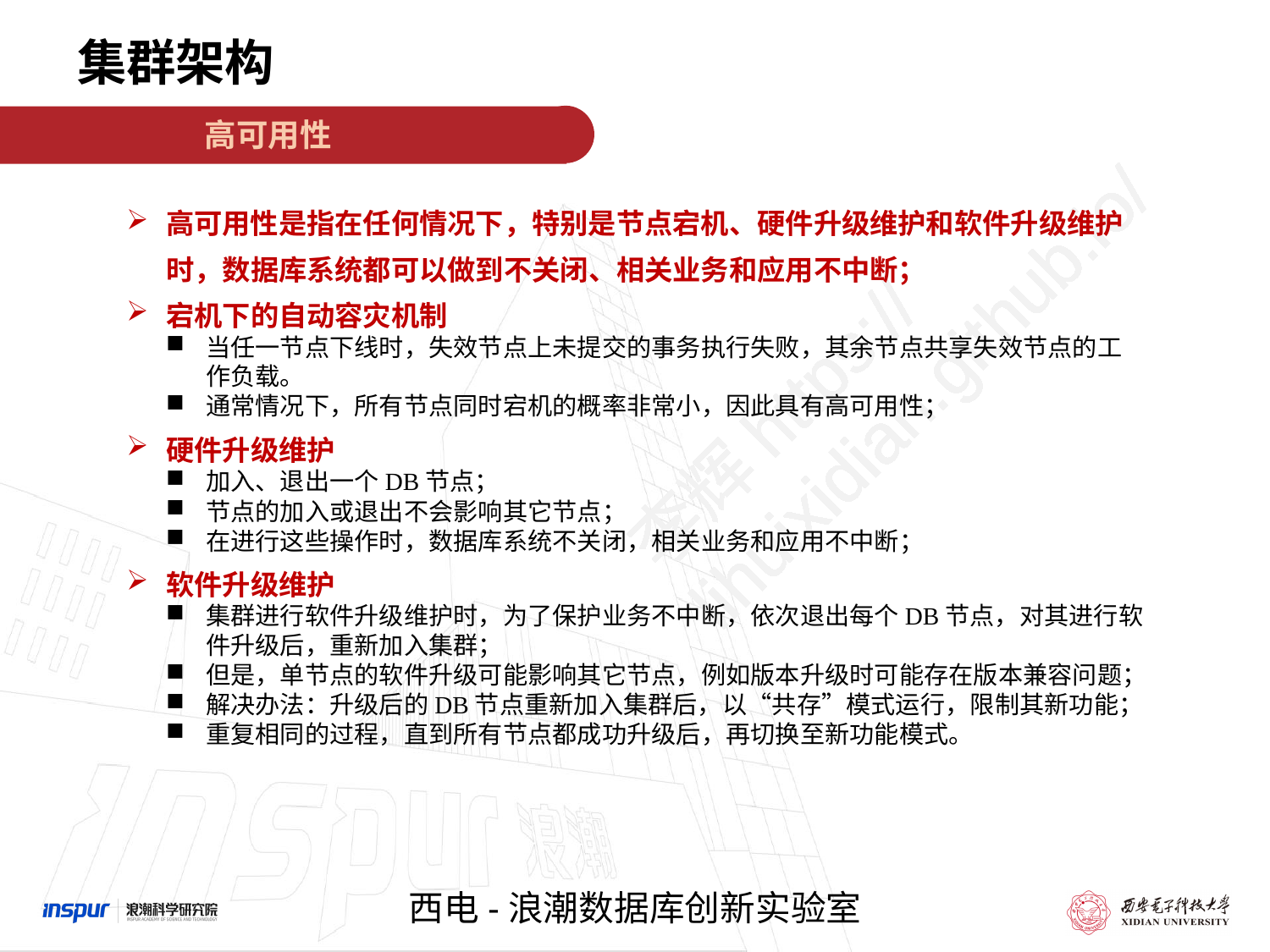

集群架构

高可用性
高可用性是指在任何情况下，特别是节点宕机、硬件升级维护和软件升级维护时，数据库系统都可以做到不关闭、相关业务和应用不中断；
宕机下的自动容灾机制
当任一节点下线时，失效节点上未提交的事务执行失败，其余节点共享失效节点的工作负载。
通常情况下，所有节点同时宕机的概率非常小，因此具有高可用性；
硬件升级维护
加入、退出一个DB节点；
节点的加入或退出不会影响其它节点；
在进行这些操作时，数据库系统不关闭，相关业务和应用不中断；
软件升级维护
集群进行软件升级维护时，为了保护业务不中断，依次退出每个DB节点，对其进行软件升级后，重新加入集群；
但是，单节点的软件升级可能影响其它节点，例如版本升级时可能存在版本兼容问题；
解决办法：升级后的DB节点重新加入集群后，以“共存”模式运行，限制其新功能；
重复相同的过程，直到所有节点都成功升级后，再切换至新功能模式。